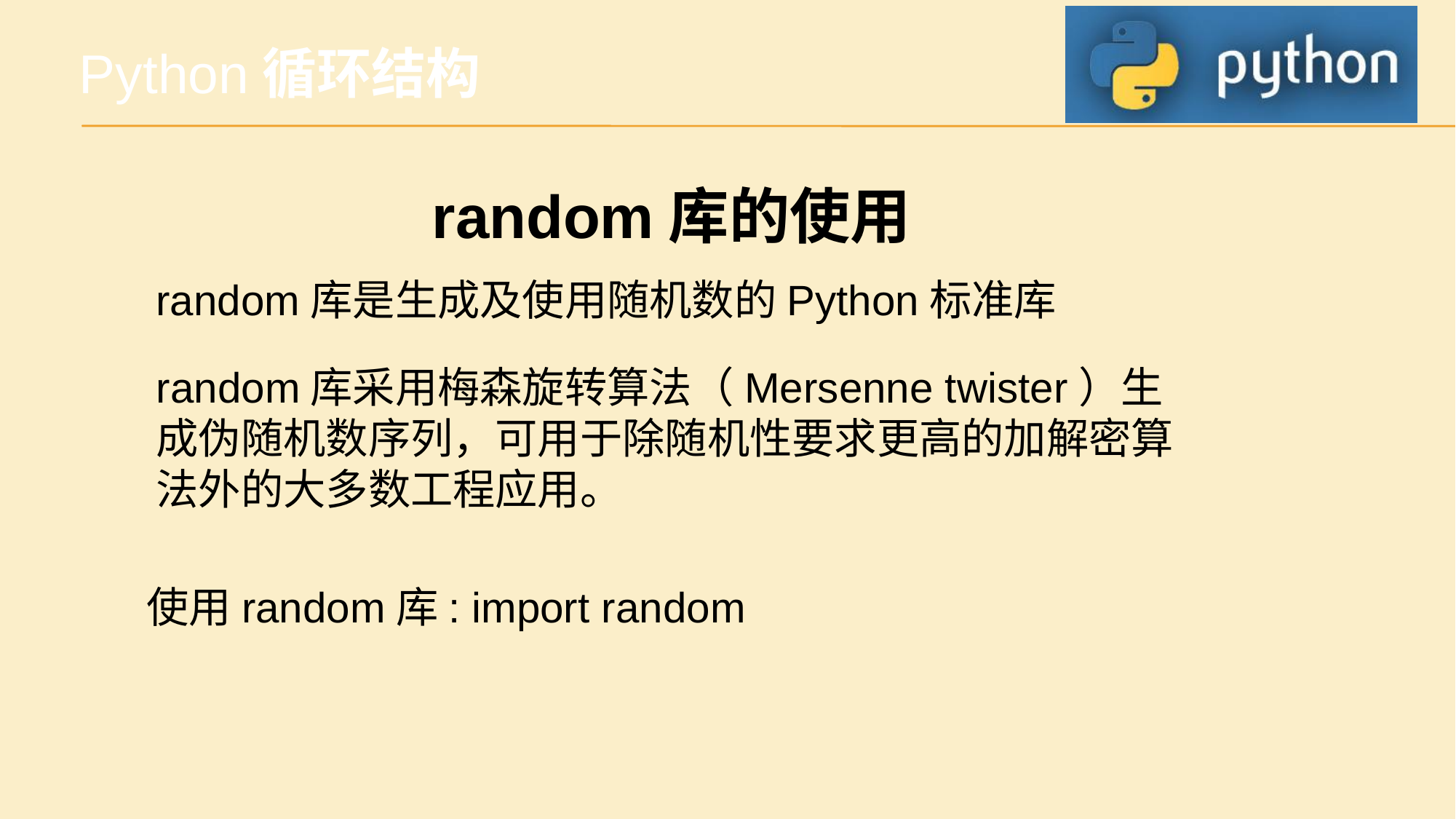

Python循环结构
random库的使用
random库是生成及使用随机数的Python标准库
random库采用梅森旋转算法（Mersenne twister）生成伪随机数序列，可用于除随机性要求更高的加解密算法外的大多数工程应用。
使用random库: import random